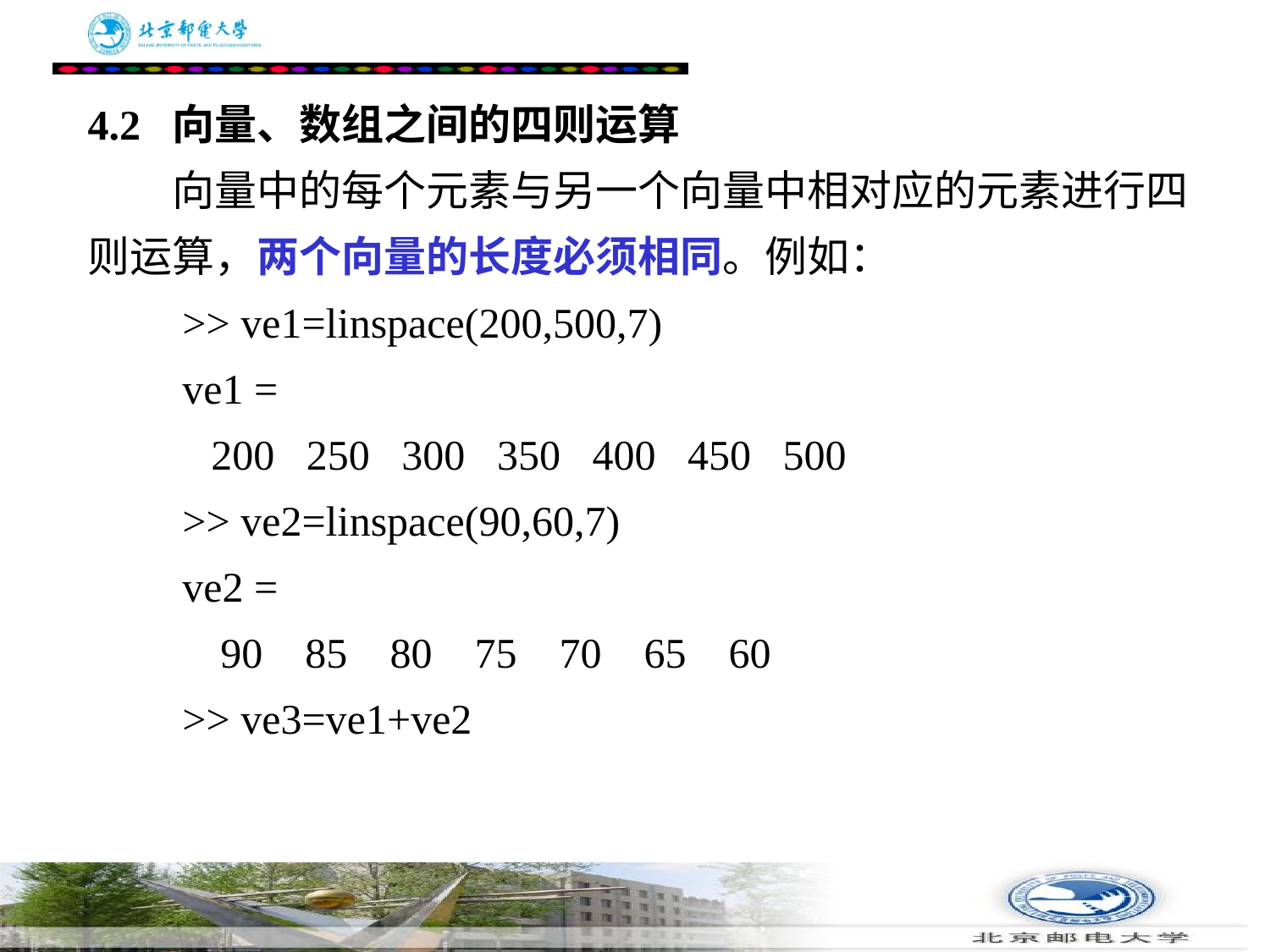

# 4.2  向量、数组之间的四则运算 　　向量中的每个元素与另一个向量中相对应的元素进行四则运算，两个向量的长度必须相同。例如： 　　>> ve1=linspace(200,500,7) 　　ve1 = 　　   200   250   300   350   400   450   500 　　>> ve2=linspace(90,60,7) 　　ve2 = 　　    90    85    80    75    70    65    60 　　>> ve3=ve1+ve2